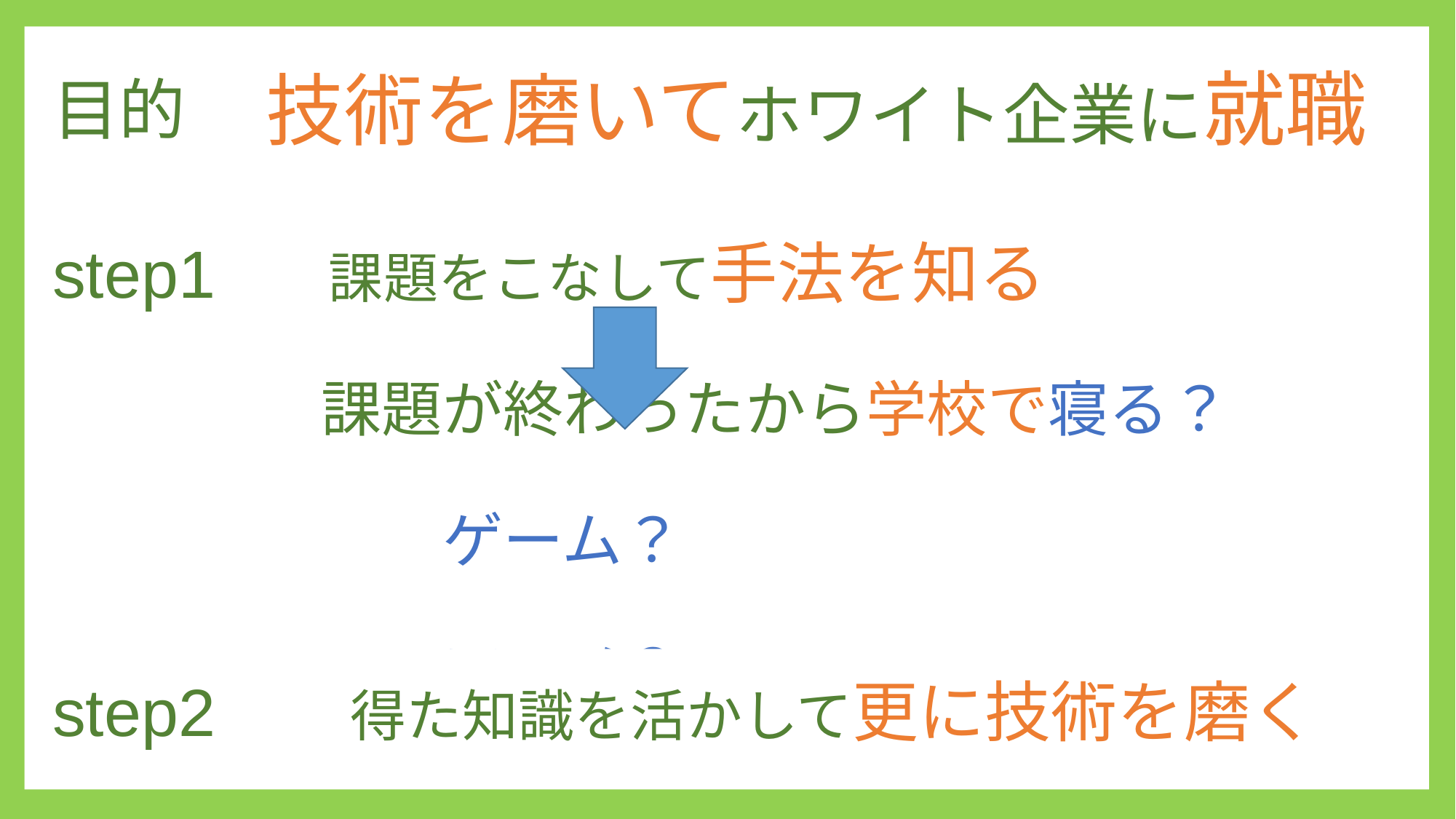

# 目的
技術を磨いてホワイト企業に就職
step1
課題をこなして手法を知る

課題が終わったから学校で寝る？
　　　　　　　　　　　　　　　　　　　ゲーム？
　　　　　　　　　　　　　　　　　　　アニメ？
step2
得た知識を活かして更に技術を磨く